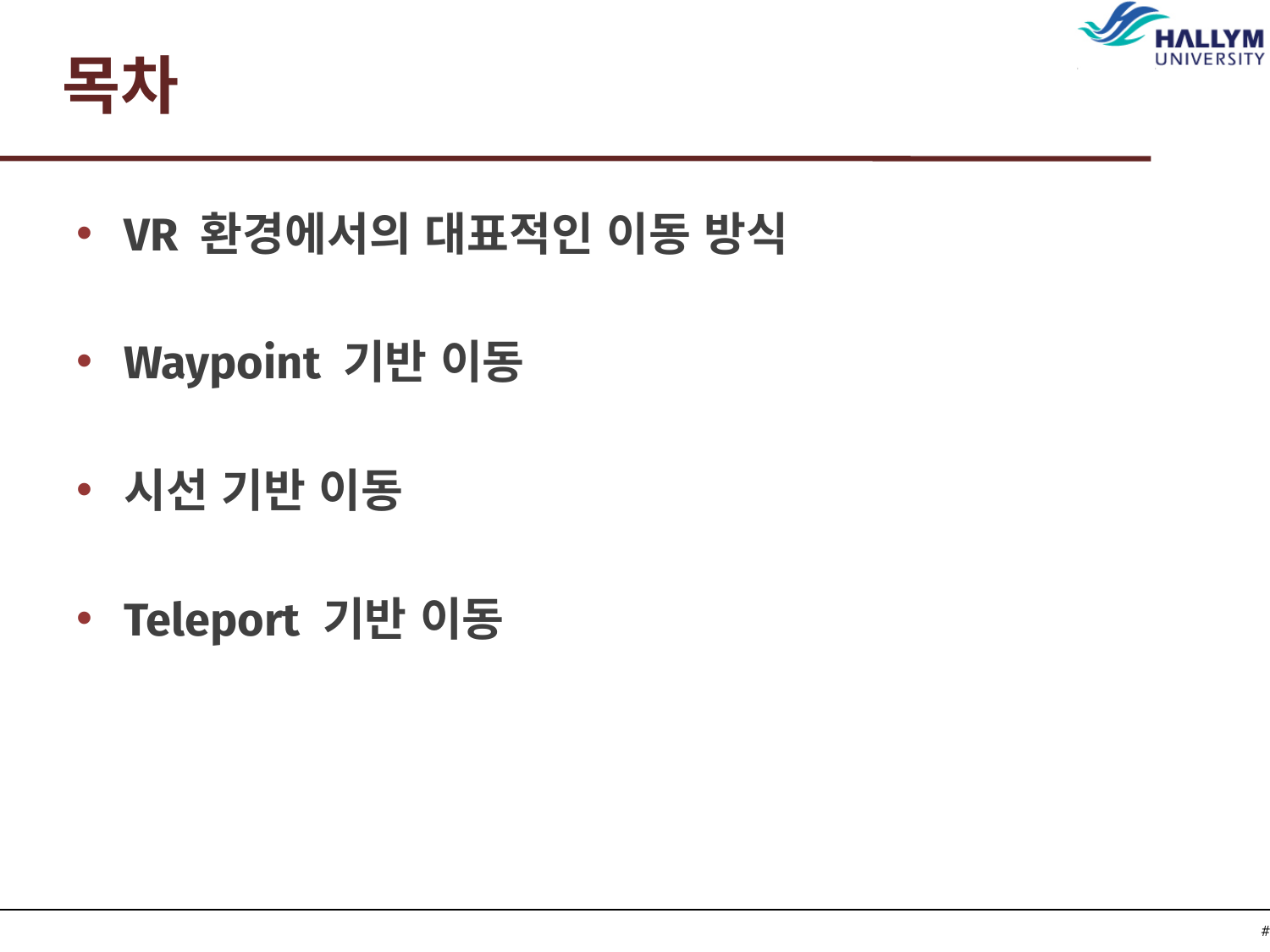

# 목차
VR 환경에서의 대표적인 이동 방식

Waypoint 기반 이동

시선 기반 이동

Teleport 기반 이동